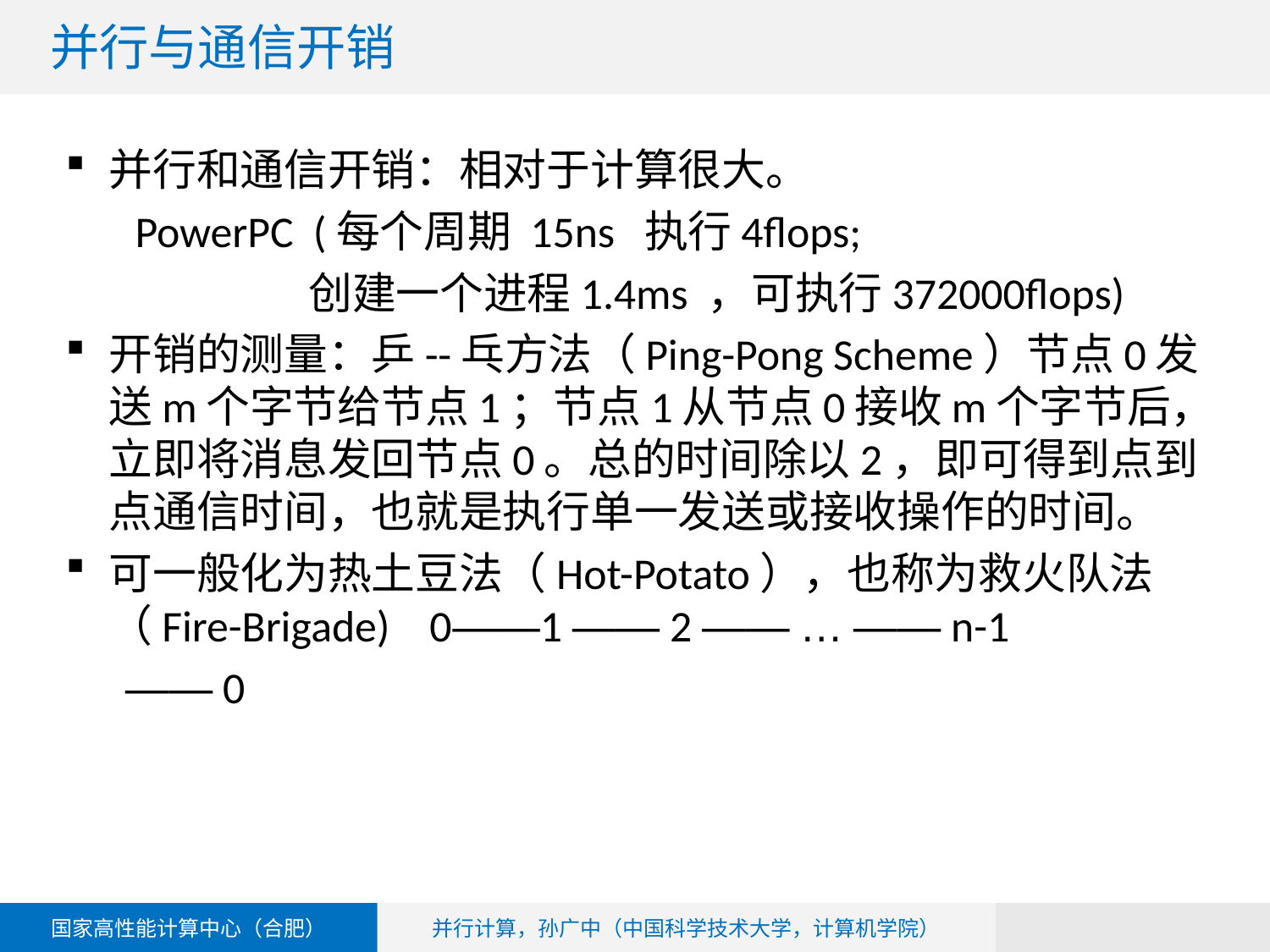

# 并行与通信开销
并行和通信开销：相对于计算很大。
       PowerPC  (每个周期 15ns  执行4flops;
                        创建一个进程1.4ms ，可执行372000flops)
开销的测量：乒--乓方法（Ping-Pong Scheme）节点0发送m个字节给节点1；节点1从节点0接收m个字节后，立即将消息发回节点0。总的时间除以2，即可得到点到点通信时间，也就是执行单一发送或接收操作的时间。
可一般化为热土豆法（Hot-Potato），也称为救火队法（Fire-Brigade)    0——1 —— 2 —— … —— n-1
      —— 0

6